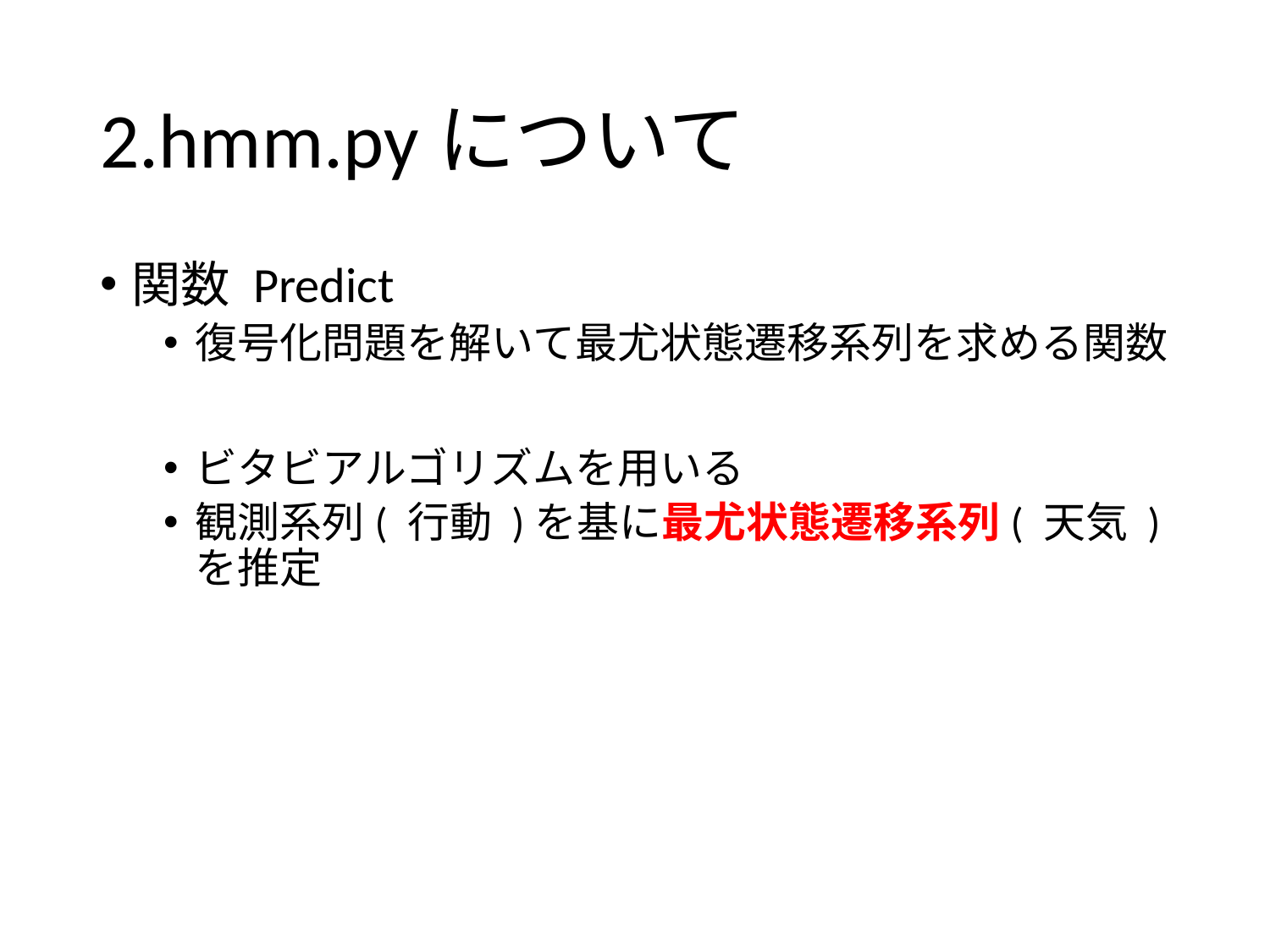

# 2.hmm.pyについて
関数 Predict
復号化問題を解いて最尤状態遷移系列を求める関数

ビタビアルゴリズムを用いる
観測系列( 行動 )を基に最尤状態遷移系列( 天気 )を推定